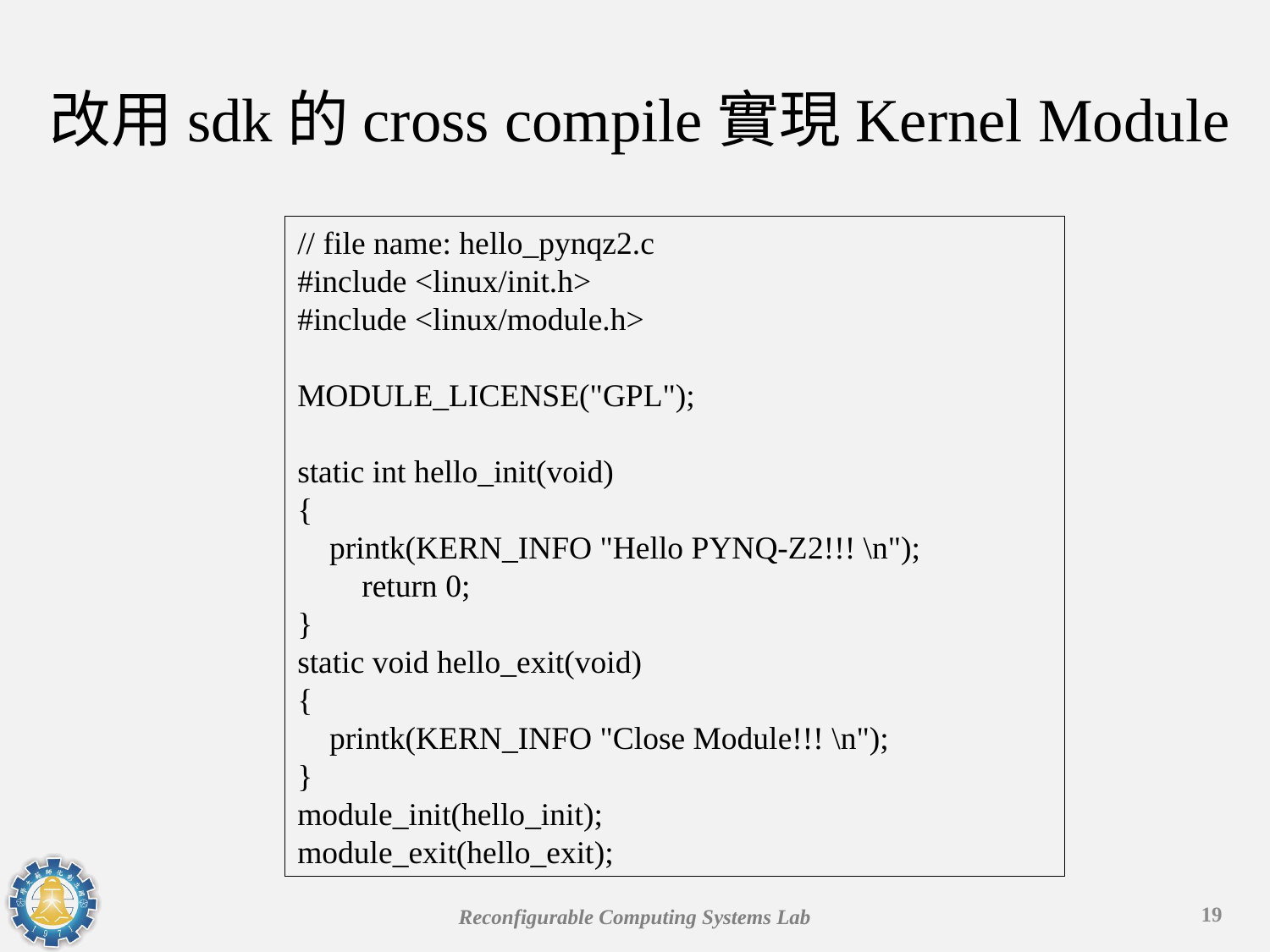

# 改用sdk的cross compile實現Kernel Module
// file name: hello_pynqz2.c
#include <linux/init.h>
#include <linux/module.h>

MODULE_LICENSE("GPL");

static int hello_init(void)
{
    printk(KERN_INFO "Hello PYNQ-Z2!!! \n");
        return 0;
}
static void hello_exit(void)
{
    printk(KERN_INFO "Close Module!!! \n");
}
module_init(hello_init);
module_exit(hello_exit);
19